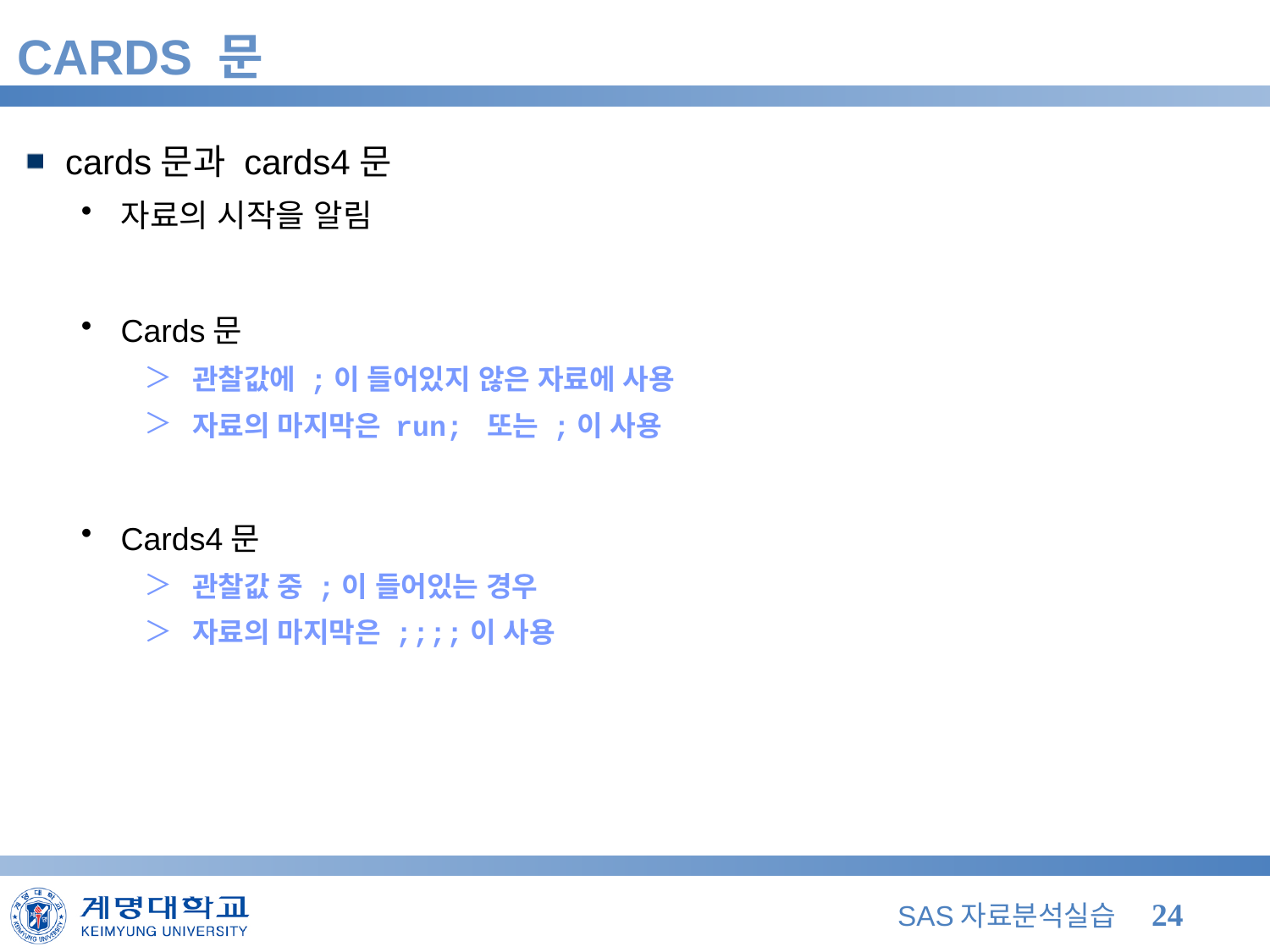

# CARDS 문
cards문과 cards4문
자료의 시작을 알림

Cards문
관찰값에 ;이 들어있지 않은 자료에 사용
자료의 마지막은 run; 또는 ;이 사용

Cards4문
관찰값 중 ;이 들어있는 경우
자료의 마지막은 ;;;;이 사용